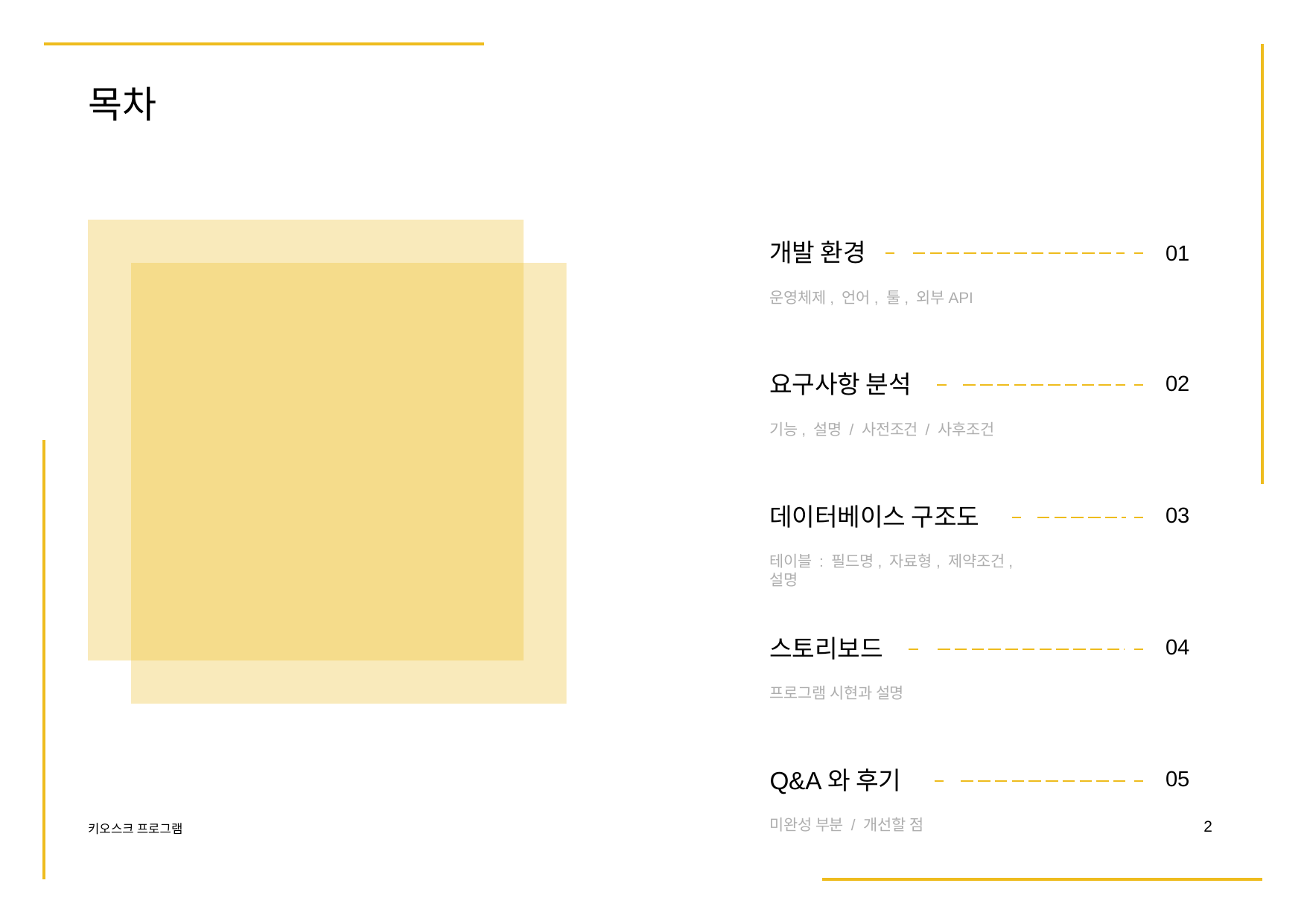

목차

개발 환경
운영체제, 언어, 툴, 외부API
01

요구사항 분석
기능, 설명 / 사전조건 / 사후조건
02

데이터베이스 구조도
테이블 : 필드명, 자료형, 제약조건, 설명

03

스토리보드
프로그램 시현과 설명

04

Q&A와 후기

05

미완성 부분 / 개선할 점
2
키오스크 프로그램